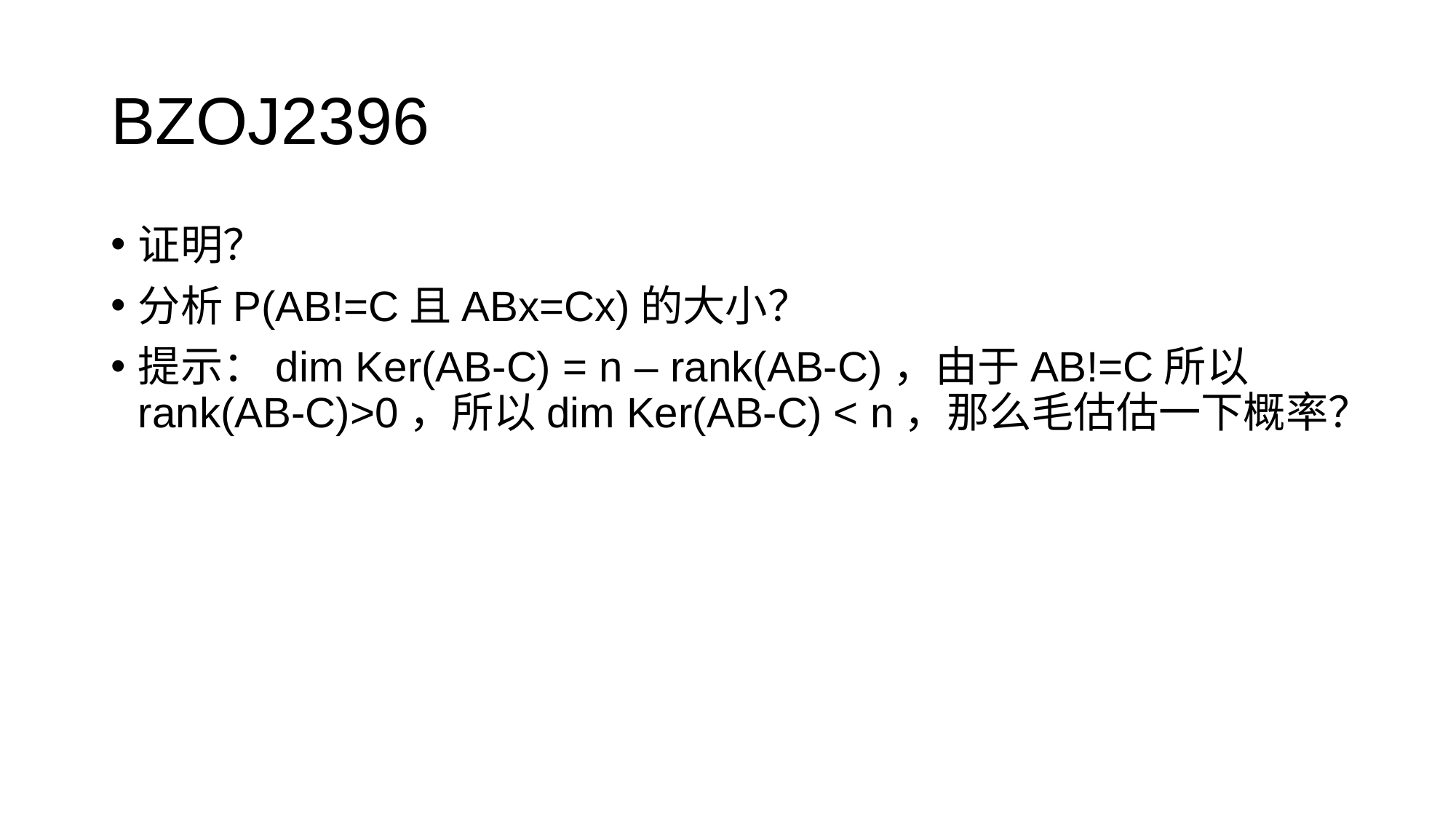

# BZOJ2396
证明？
分析P(AB!=C且ABx=Cx)的大小？
提示：dim Ker(AB-C) = n – rank(AB-C)，由于AB!=C所以rank(AB-C)>0，所以dim Ker(AB-C) < n，那么毛估估一下概率？